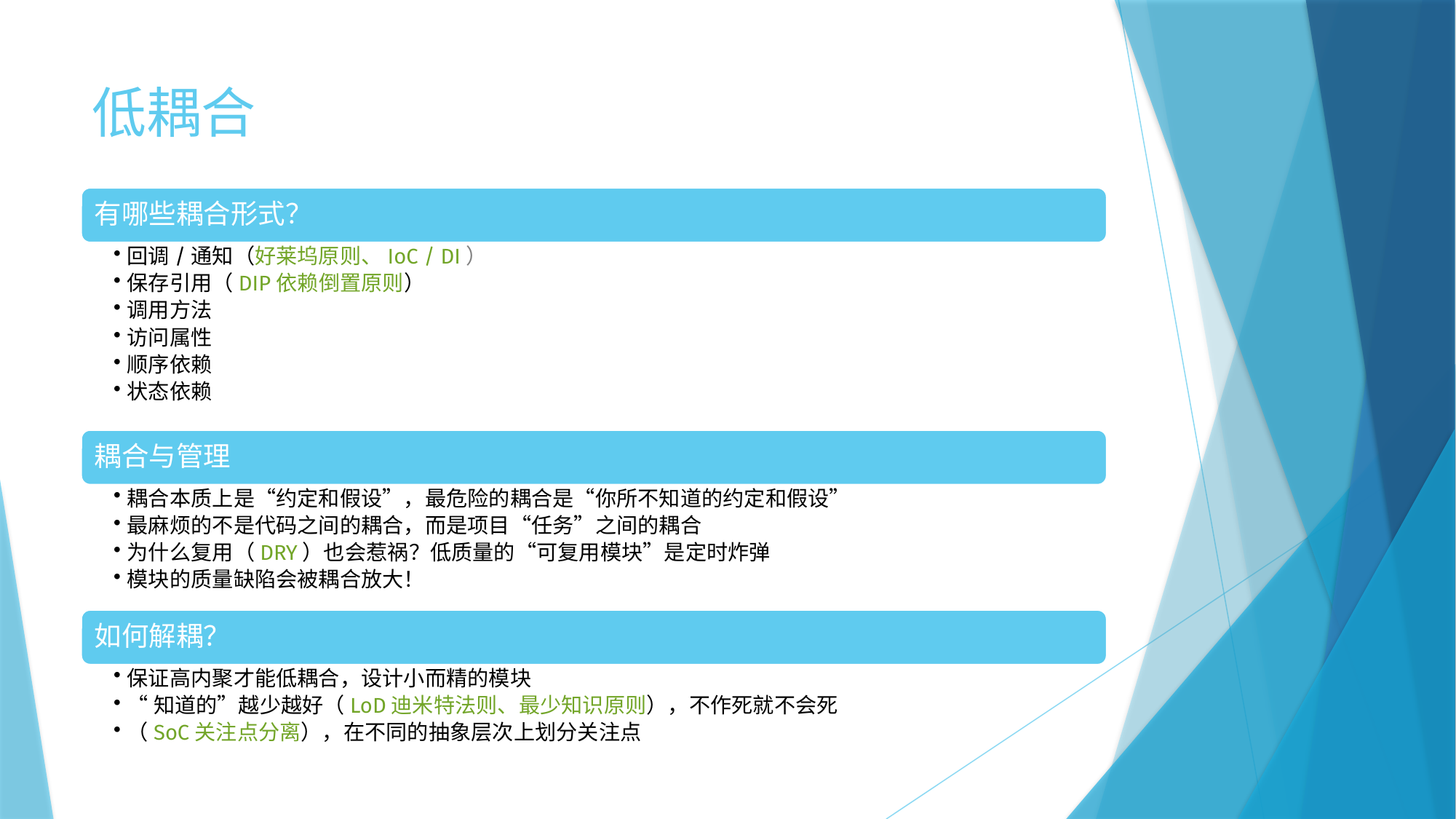

# 低耦合
有哪些耦合形式？
回调/通知（好莱坞原则、IoC / DI）
保存引用（DIP依赖倒置原则）
调用方法
访问属性
顺序依赖
状态依赖
耦合与管理
耦合本质上是“约定和假设”，最危险的耦合是“你所不知道的约定和假设”
最麻烦的不是代码之间的耦合，而是项目“任务”之间的耦合
为什么复用（DRY）也会惹祸？低质量的“可复用模块”是定时炸弹
模块的质量缺陷会被耦合放大！
如何解耦？
保证高内聚才能低耦合，设计小而精的模块
“知道的”越少越好（LoD迪米特法则、最少知识原则），不作死就不会死
（SoC关注点分离），在不同的抽象层次上划分关注点